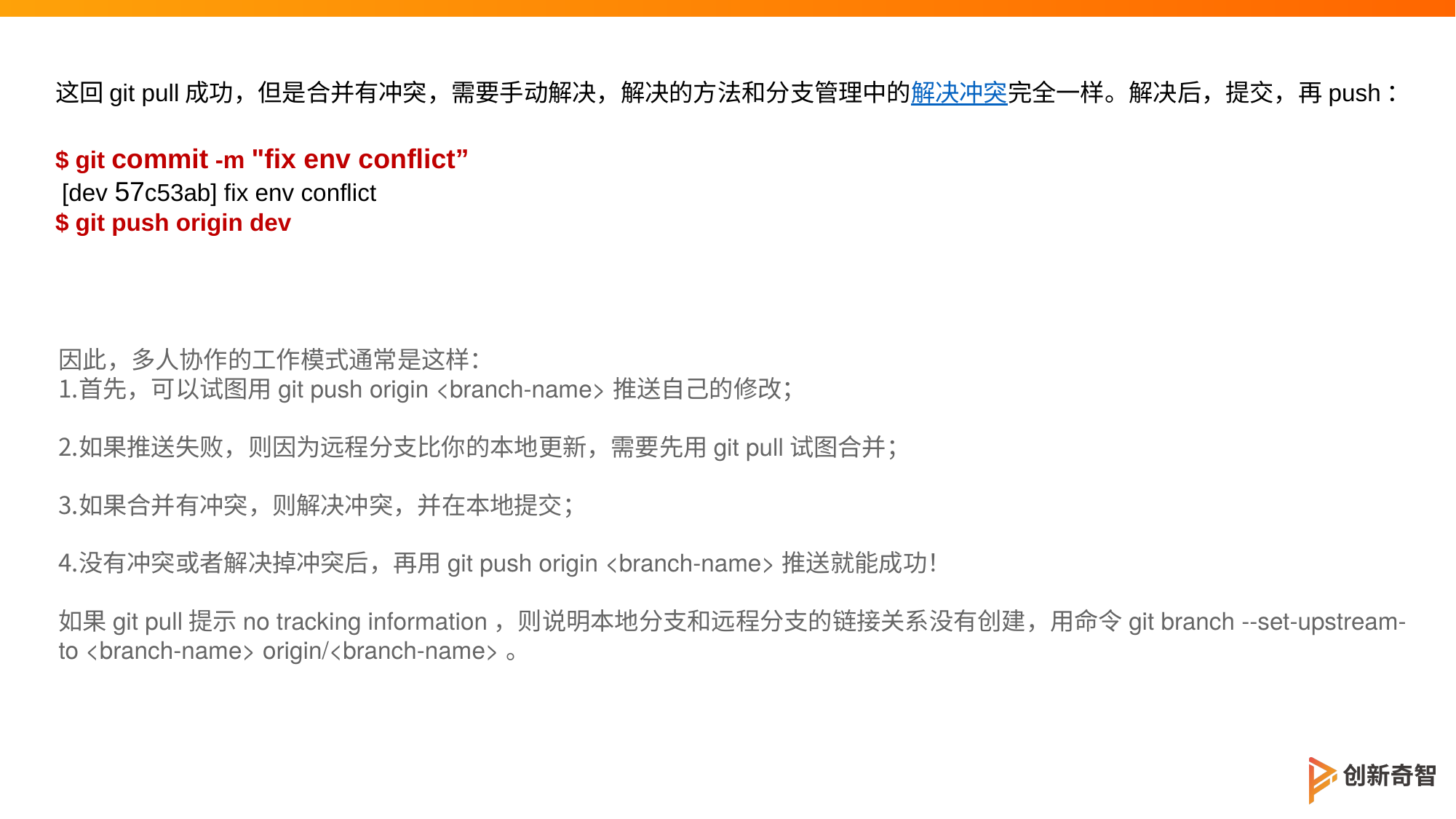

这回git pull成功，但是合并有冲突，需要手动解决，解决的方法和分支管理中的解决冲突完全一样。解决后，提交，再push：

$ git commit -m "fix env conflict”
 [dev 57c53ab] fix env conflict
$ git push origin dev
因此，多人协作的工作模式通常是这样：
首先，可以试图用git push origin <branch-name>推送自己的修改；

如果推送失败，则因为远程分支比你的本地更新，需要先用git pull试图合并；

如果合并有冲突，则解决冲突，并在本地提交；

没有冲突或者解决掉冲突后，再用git push origin <branch-name>推送就能成功！

如果git pull提示no tracking information，则说明本地分支和远程分支的链接关系没有创建，用命令git branch --set-upstream-to <branch-name> origin/<branch-name>。